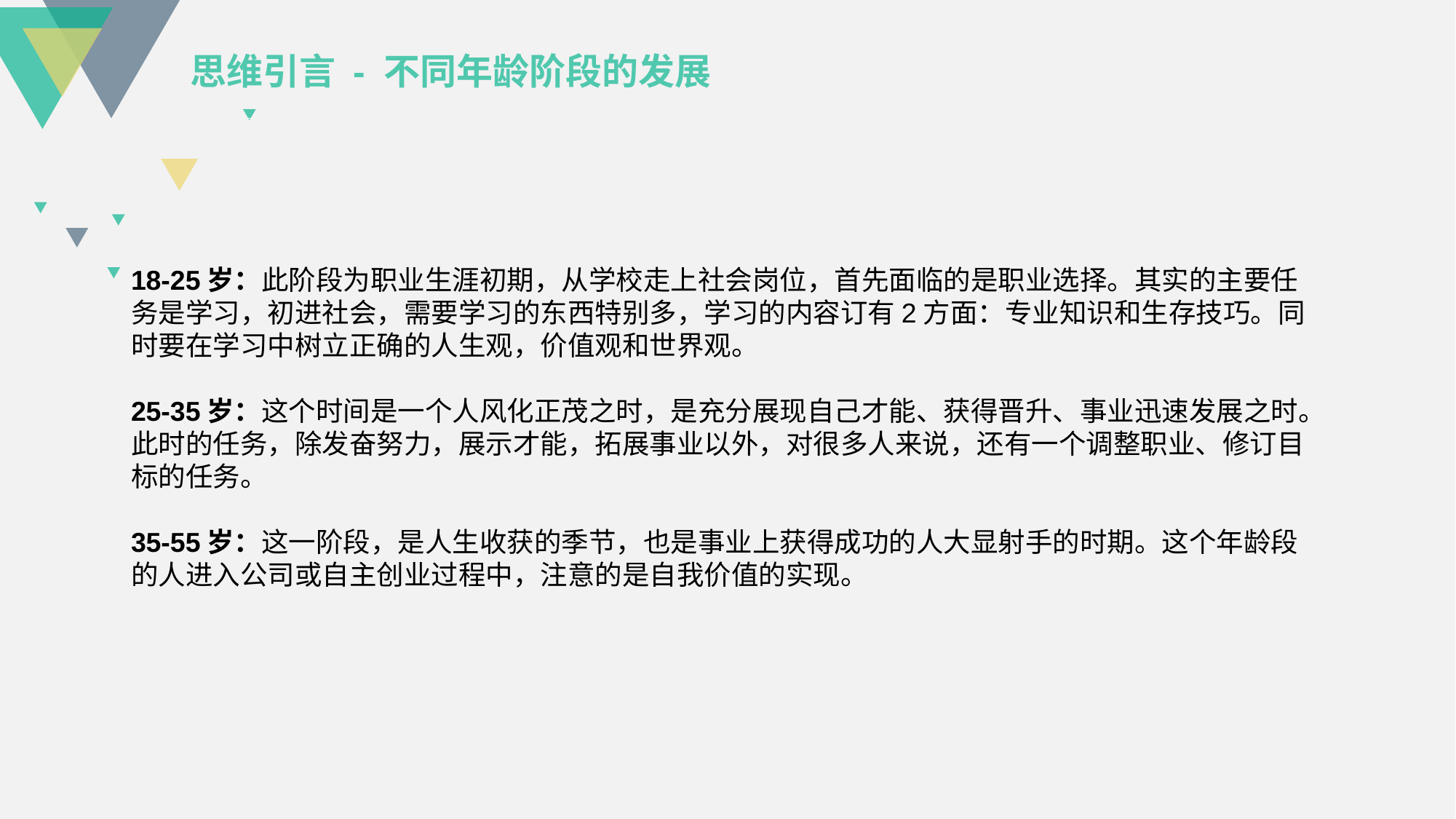

思维引言 - 不同年龄阶段的发展
18-25岁：此阶段为职业生涯初期，从学校走上社会岗位，首先面临的是职业选择。其实的主要任务是学习，初进社会，需要学习的东西特别多，学习的内容订有2方面：专业知识和生存技巧。同时要在学习中树立正确的人生观，价值观和世界观。

25-35岁：这个时间是一个人风化正茂之时，是充分展现自己才能、获得晋升、事业迅速发展之时。此时的任务，除发奋努力，展示才能，拓展事业以外，对很多人来说，还有一个调整职业、修订目标的任务。

35-55岁：这一阶段，是人生收获的季节，也是事业上获得成功的人大显射手的时期。这个年龄段的人进入公司或自主创业过程中，注意的是自我价值的实现。